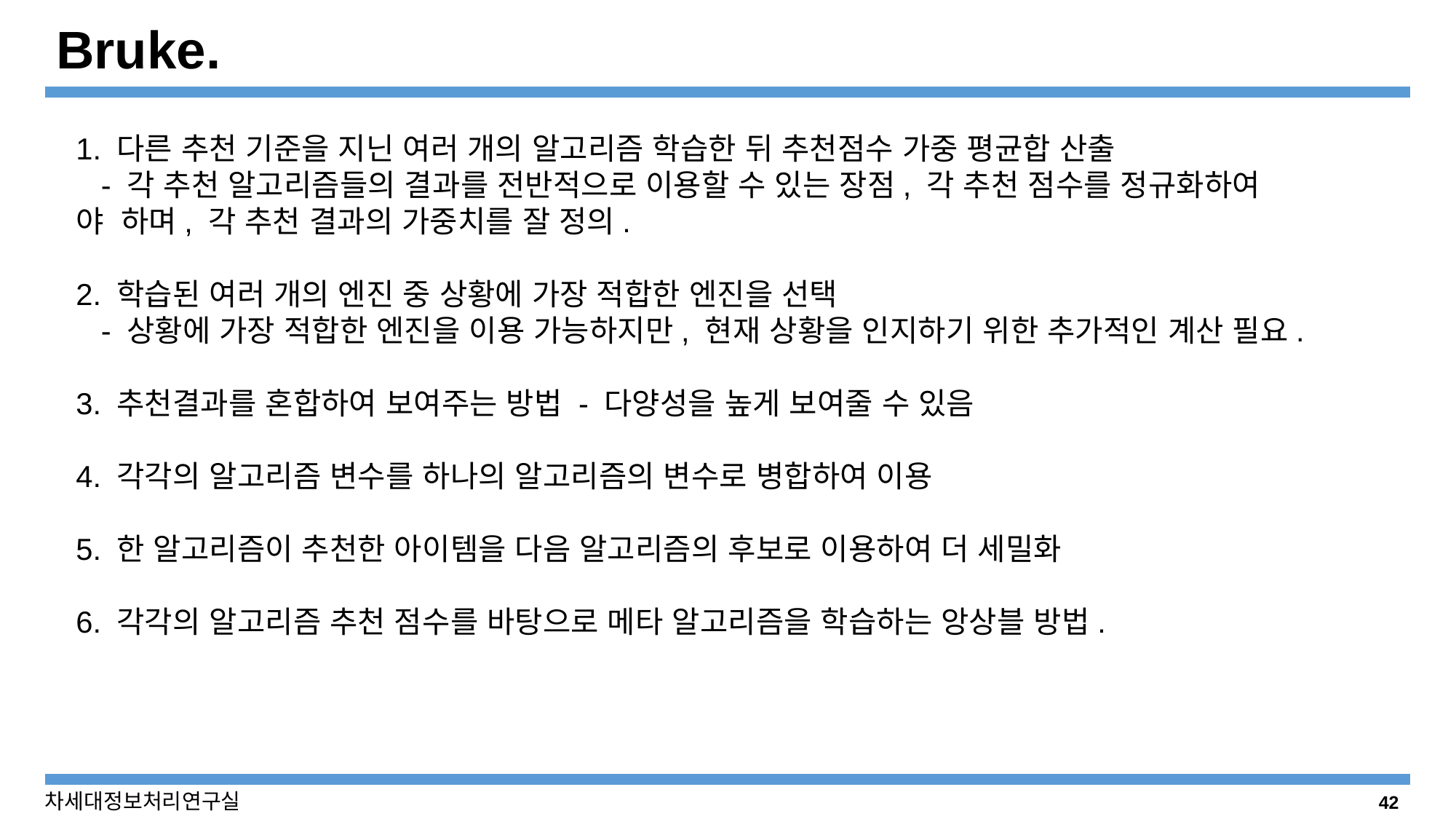

# Bruke.
1. 다른 추천 기준을 지닌 여러 개의 알고리즘 학습한 뒤 추천점수 가중 평균합 산출
   - 각 추천 알고리즘들의 결과를 전반적으로 이용할 수 있는 장점, 각 추천 점수를 정규화하여          야  하며, 각 추천 결과의 가중치를 잘 정의.

2. 학습된 여러 개의 엔진 중 상황에 가장 적합한 엔진을 선택
   - 상황에 가장 적합한 엔진을 이용 가능하지만, 현재 상황을 인지하기 위한 추가적인 계산 필요.

3. 추천결과를 혼합하여 보여주는 방법 - 다양성을 높게 보여줄 수 있음

4. 각각의 알고리즘 변수를 하나의 알고리즘의 변수로 병합하여 이용

5. 한 알고리즘이 추천한 아이템을 다음 알고리즘의 후보로 이용하여 더 세밀화

6. 각각의 알고리즘 추천 점수를 바탕으로 메타 알고리즘을 학습하는 앙상블 방법.

42